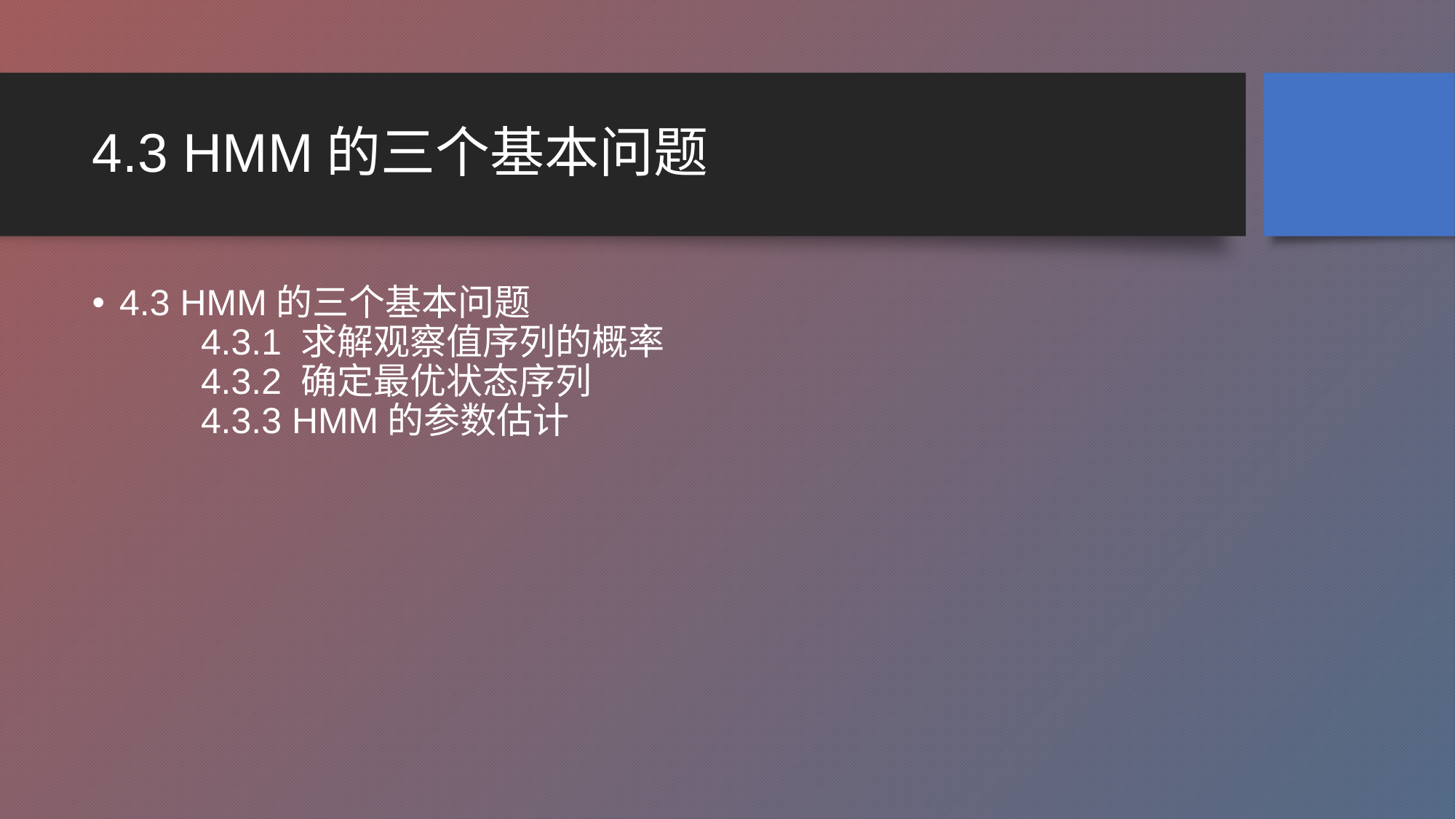

# 4.3 HMM的三个基本问题
4.3 HMM的三个基本问题
　　4.3.1 求解观察值序列的概率
　　4.3.2 确定最优状态序列
　　4.3.3 HMM的参数估计